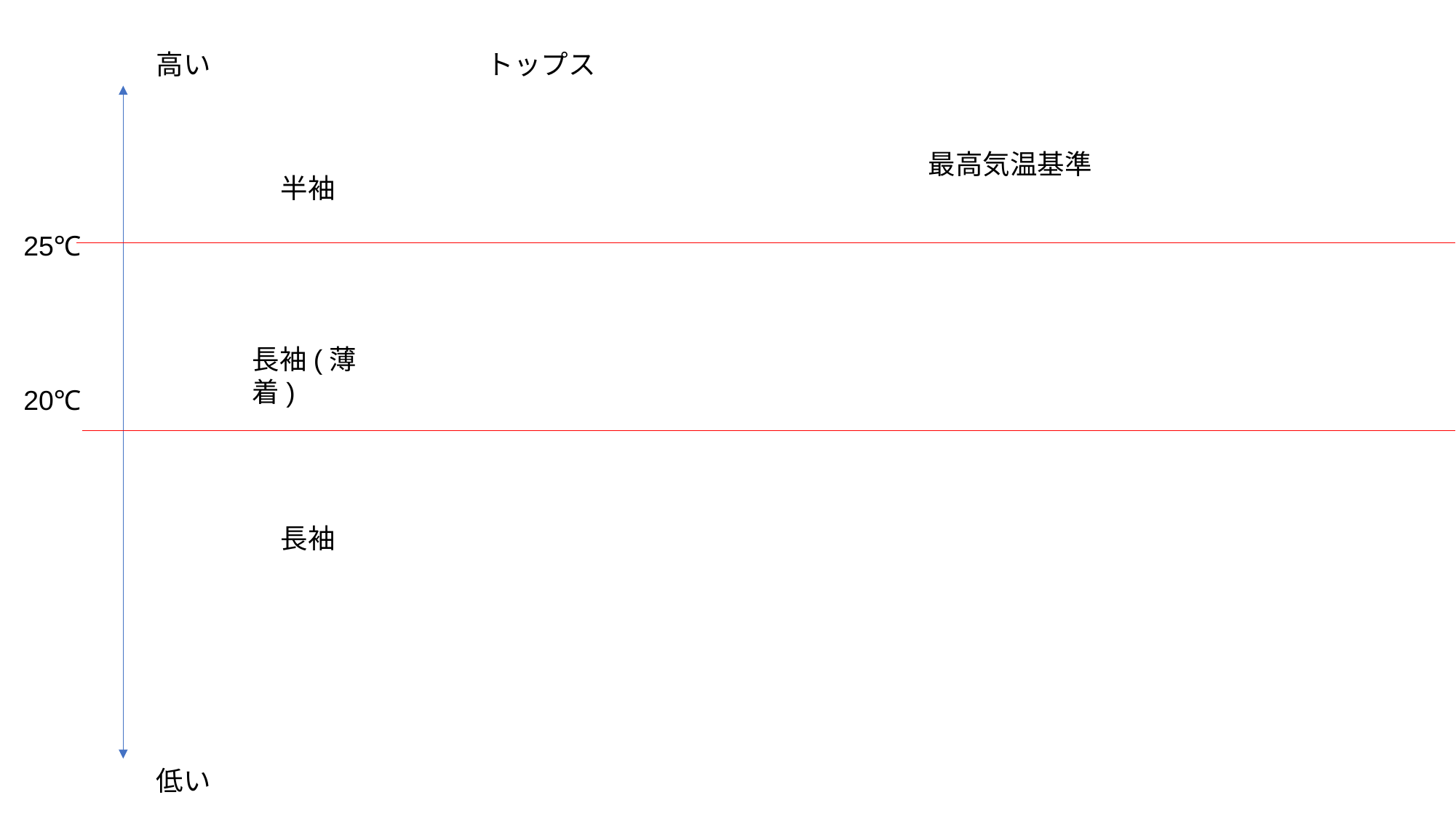

高い
トップス
最高気温基準
半袖
25℃
長袖(薄着)
20℃
長袖
低い